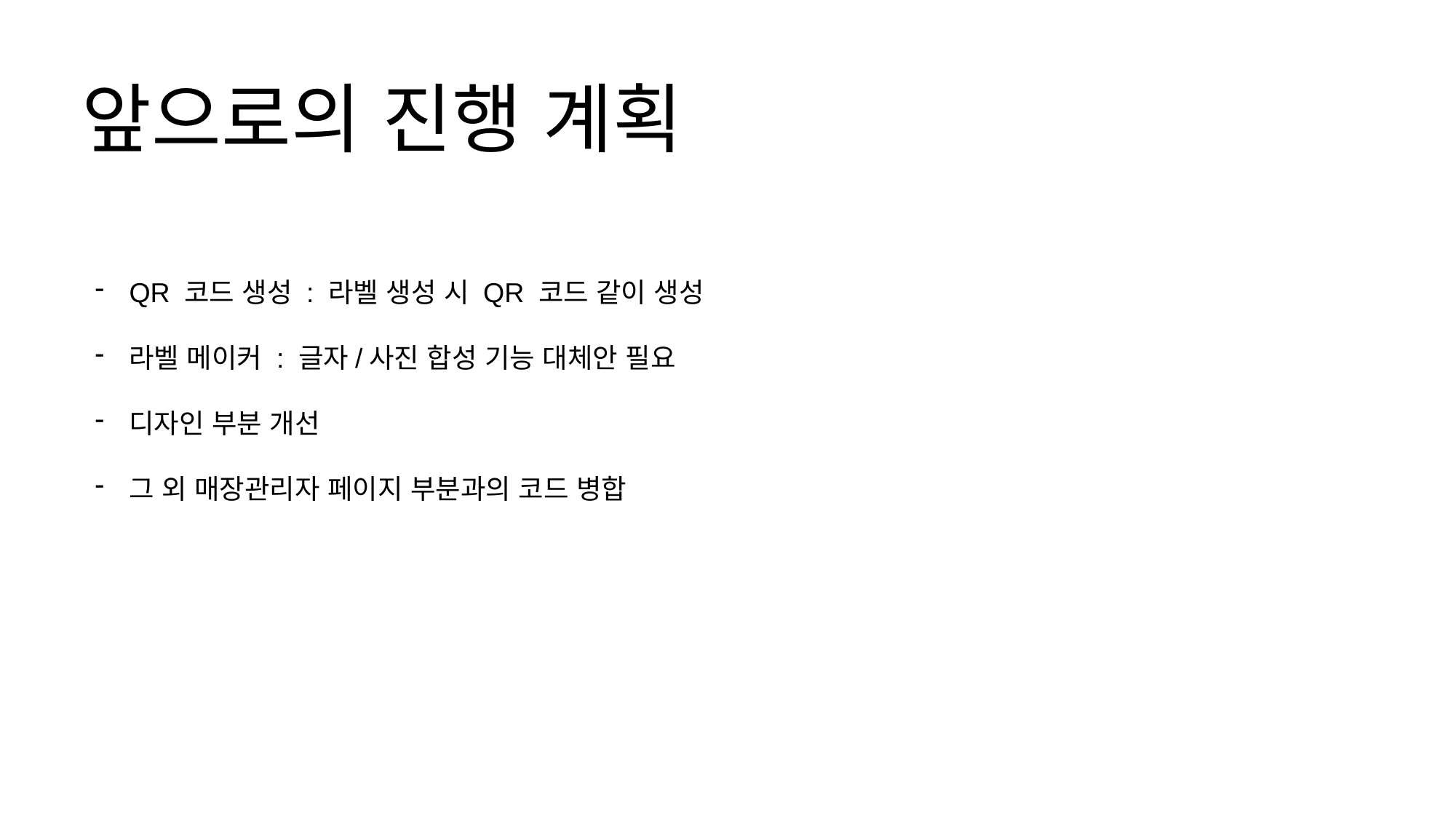

앞으로의 진행 계획
QR 코드 생성 : 라벨 생성 시 QR 코드 같이 생성
라벨 메이커 : 글자/사진 합성 기능 대체안 필요
디자인 부분 개선
그 외 매장관리자 페이지 부분과의 코드 병합